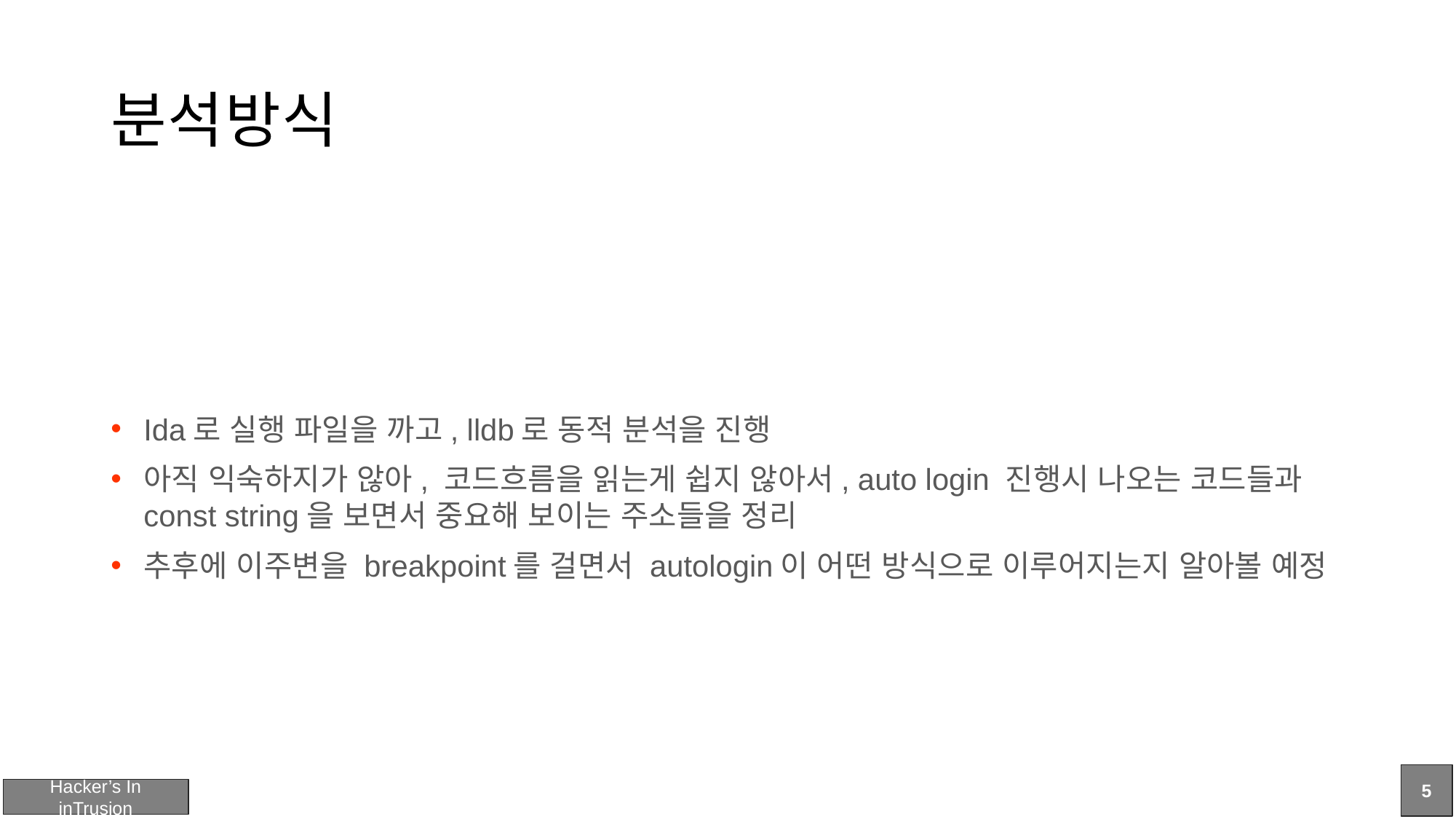

# 분석방식
Ida로 실행 파일을 까고, lldb로 동적 분석을 진행
아직 익숙하지가 않아, 코드흐름을 읽는게 쉽지 않아서, auto login 진행시 나오는 코드들과 const string을 보면서 중요해 보이는 주소들을 정리
추후에 이주변을 breakpoint를 걸면서 autologin이 어떤 방식으로 이루어지는지 알아볼 예정
5
Hacker’s In inTrusion